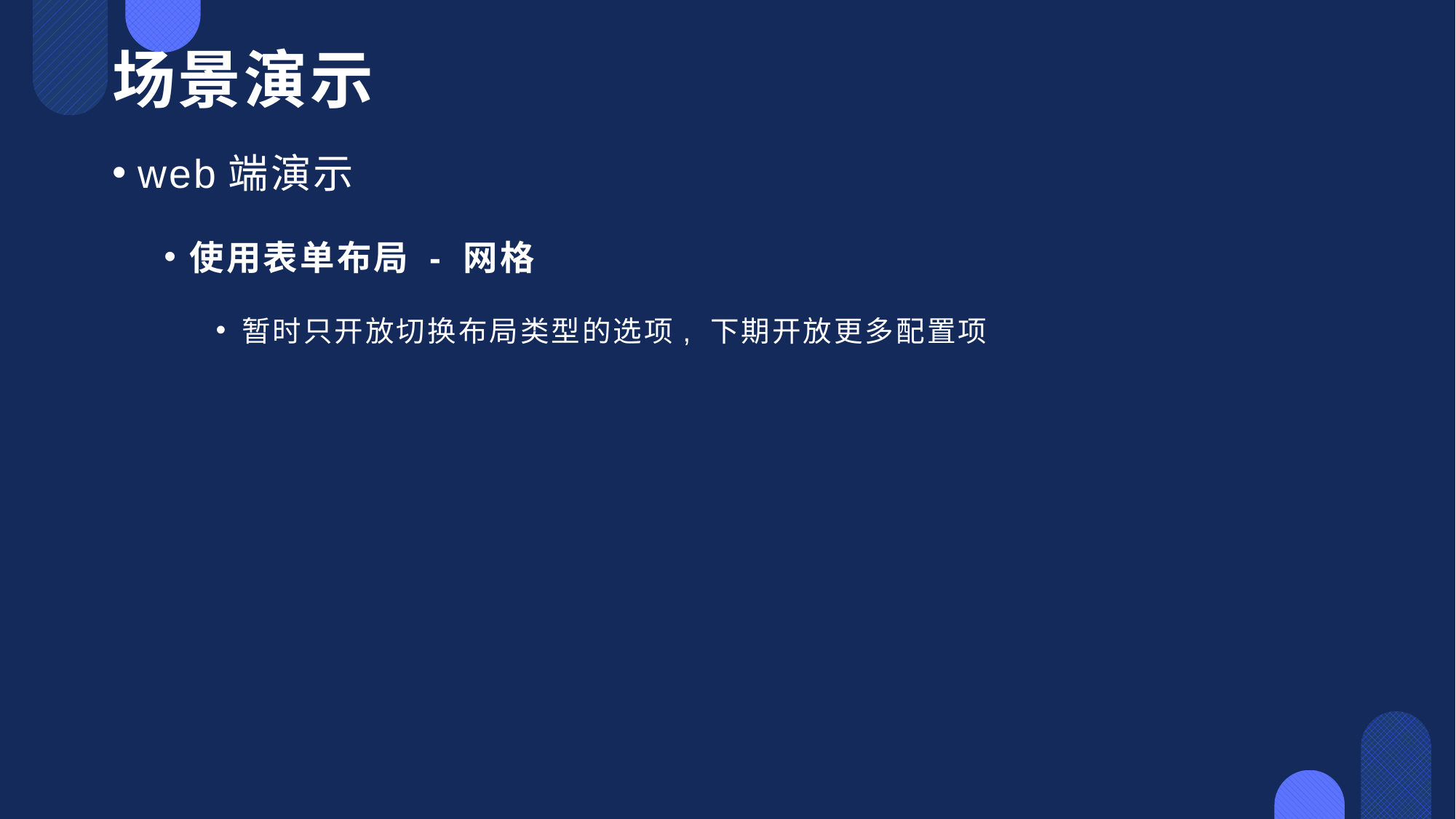

场景演示
web端演示
使用表单布局 - 网格
暂时只开放切换布局类型的选项, 下期开放更多配置项